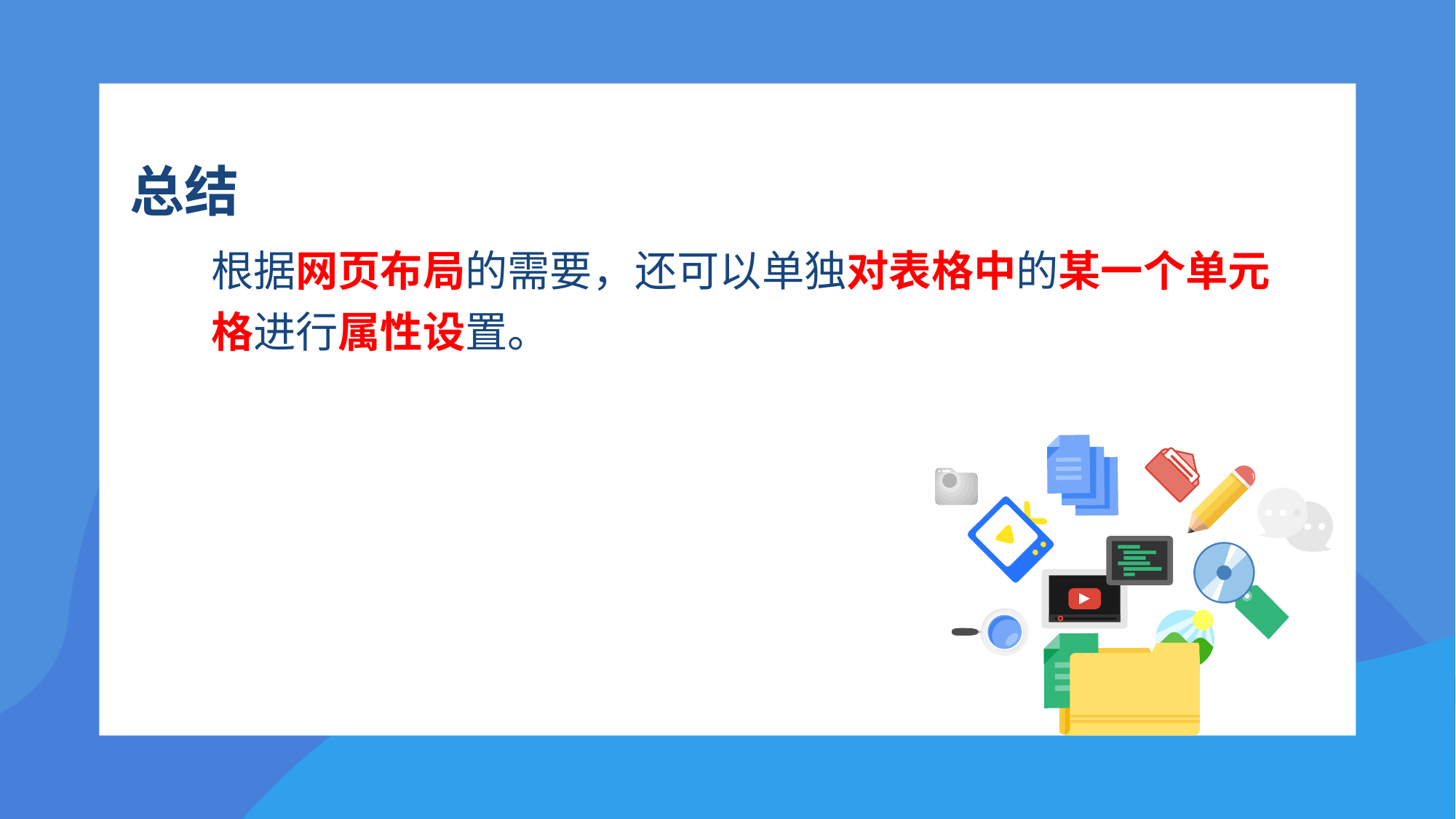

# 总结
根据网页布局的需要，还可以单独对表格中的某一个单元格进行属性设置。